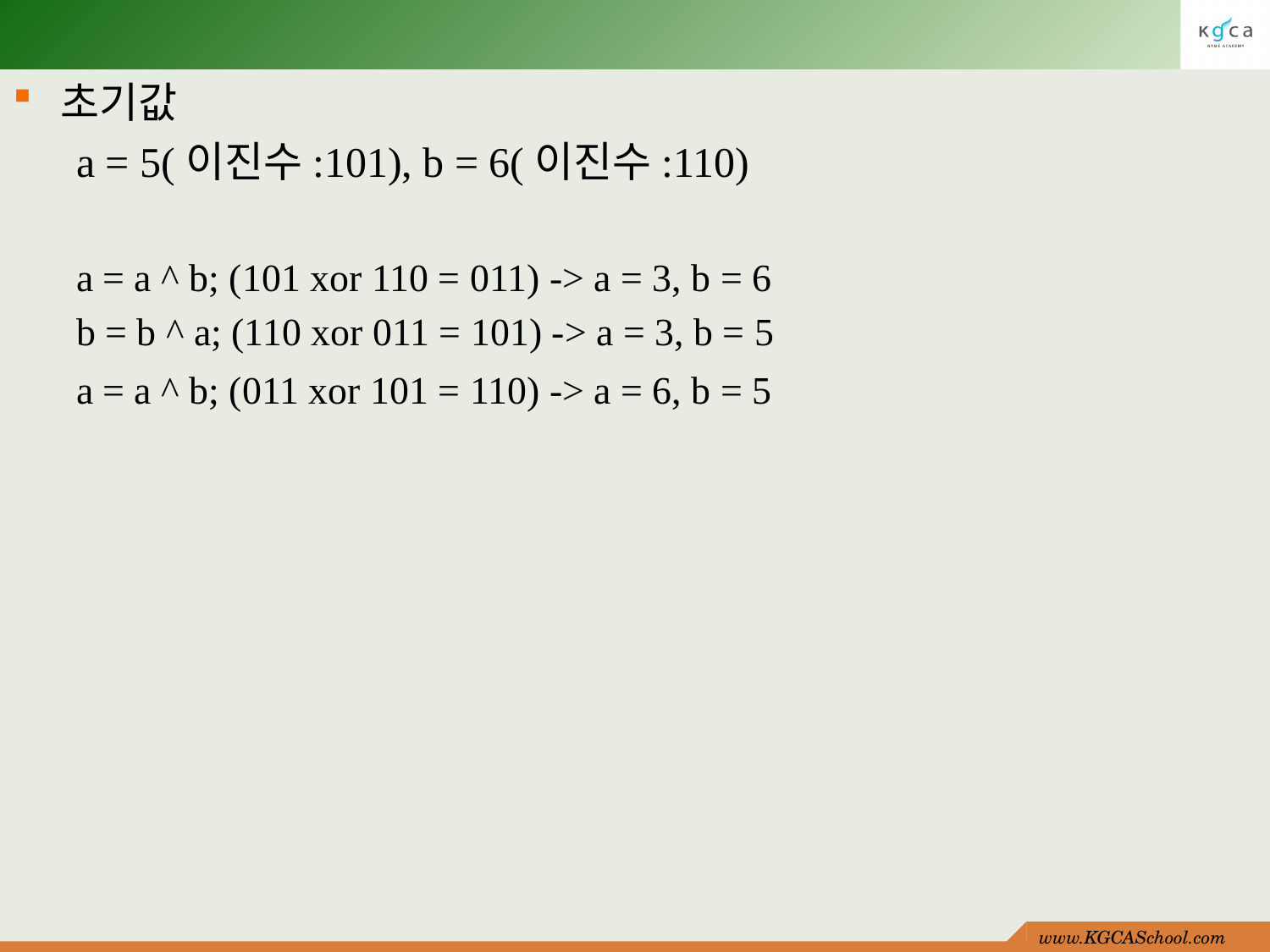

#
초기값
a = 5(이진수:101), b = 6(이진수:110)

a = a ^ b; (101 xor 110 = 011) -> a = 3, b = 6
b = b ^ a; (110 xor 011 = 101) -> a = 3, b = 5
a = a ^ b; (011 xor 101 = 110) -> a = 6, b = 5